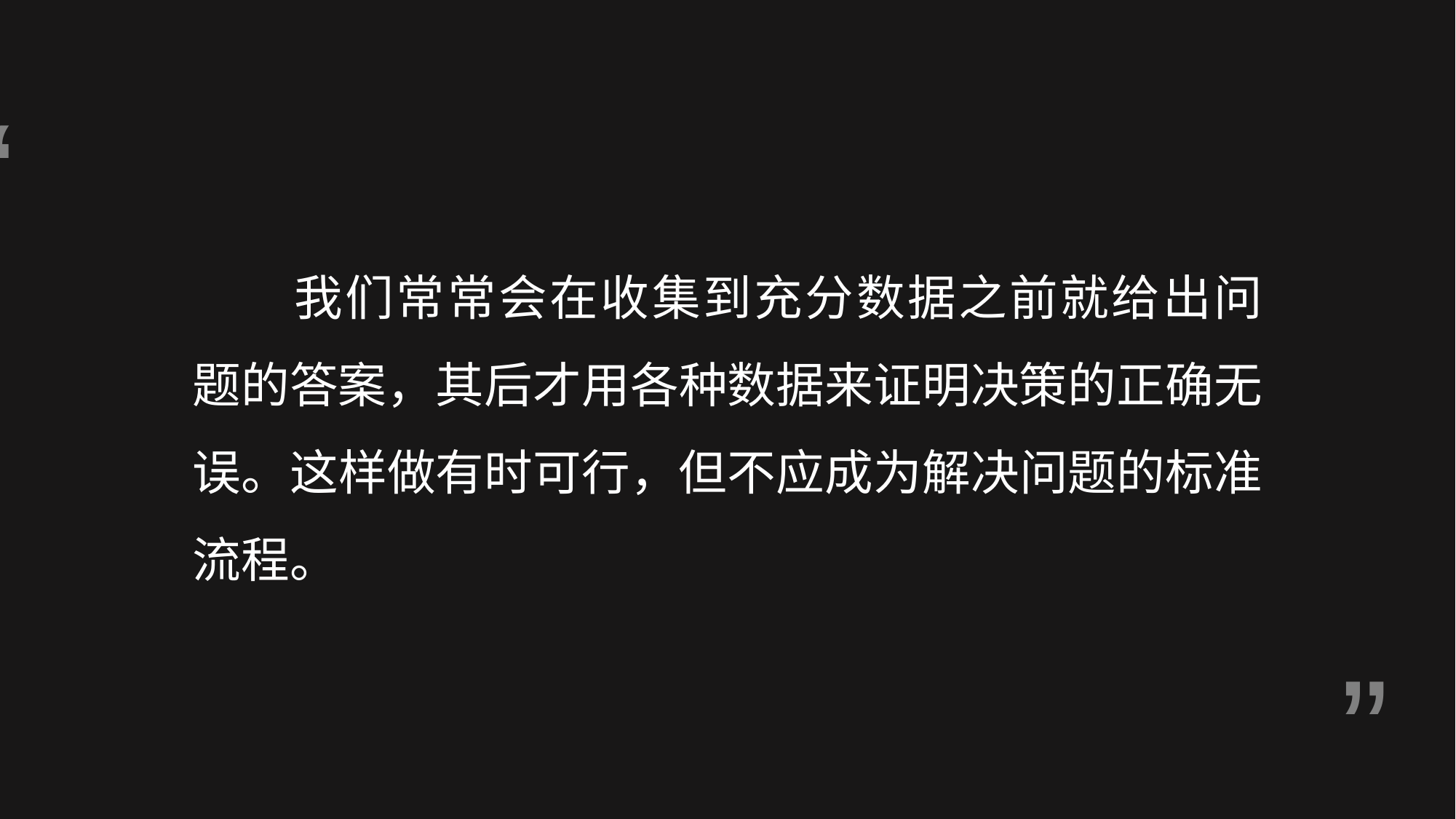

“
我们常常会在收集到充分数据之前就给出问题的答案，其后才用各种数据来证明决策的正确无误。这样做有时可行，但不应成为解决问题的标准流程。
”